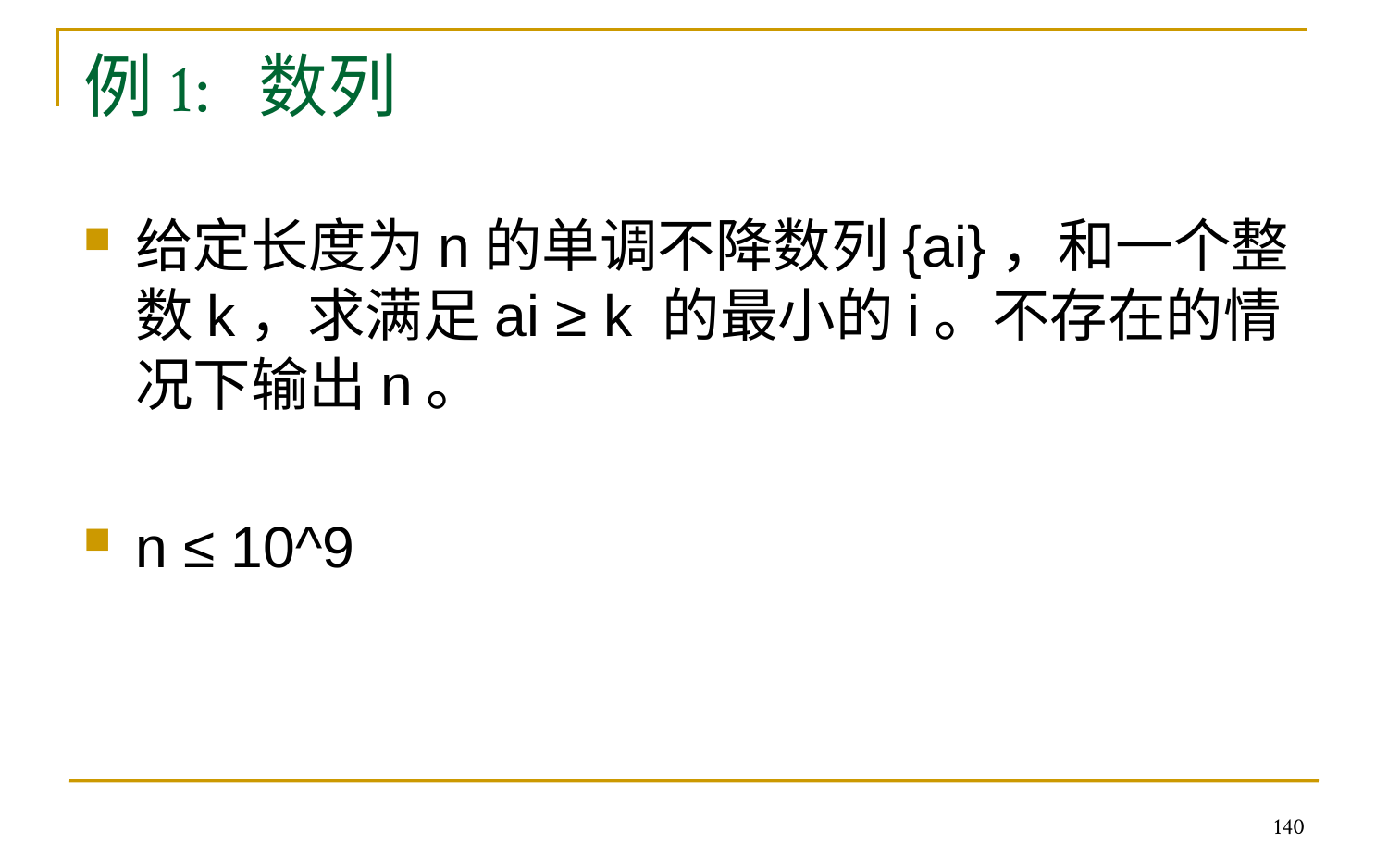

# 例1:  数列
给定长度为n的单调不降数列{ai}，和一个整数k，求满足ai ≥ k 的最小的i。不存在的情况下输出n。

n ≤ 10^9
140